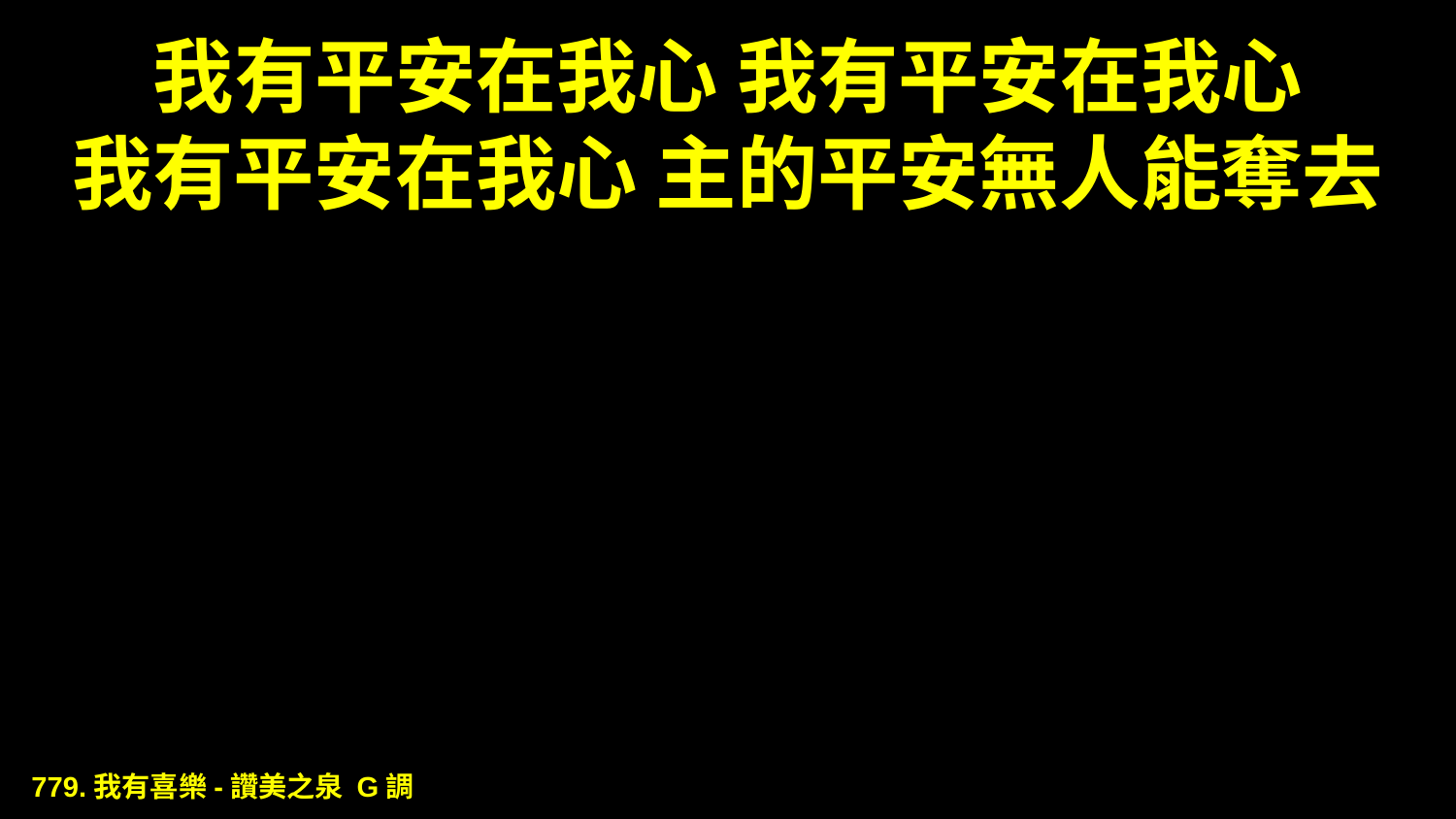

# 我有平安在我心 我有平安在我心 我有平安在我心 主的平安無人能奪去
779.我有喜樂-讚美之泉 G調